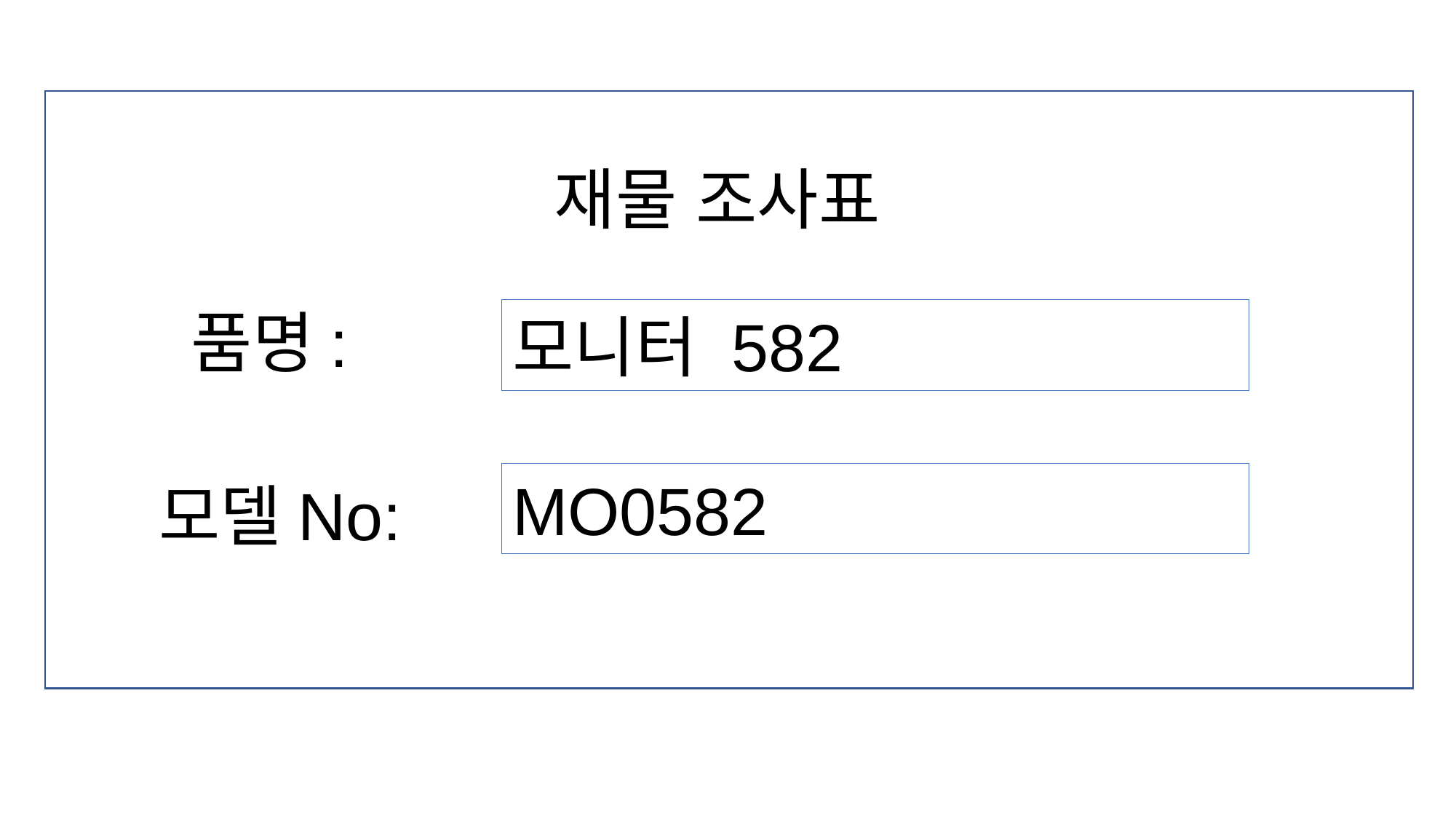

재물 조사표
품명:
모니터 582
MO0582
모델No: